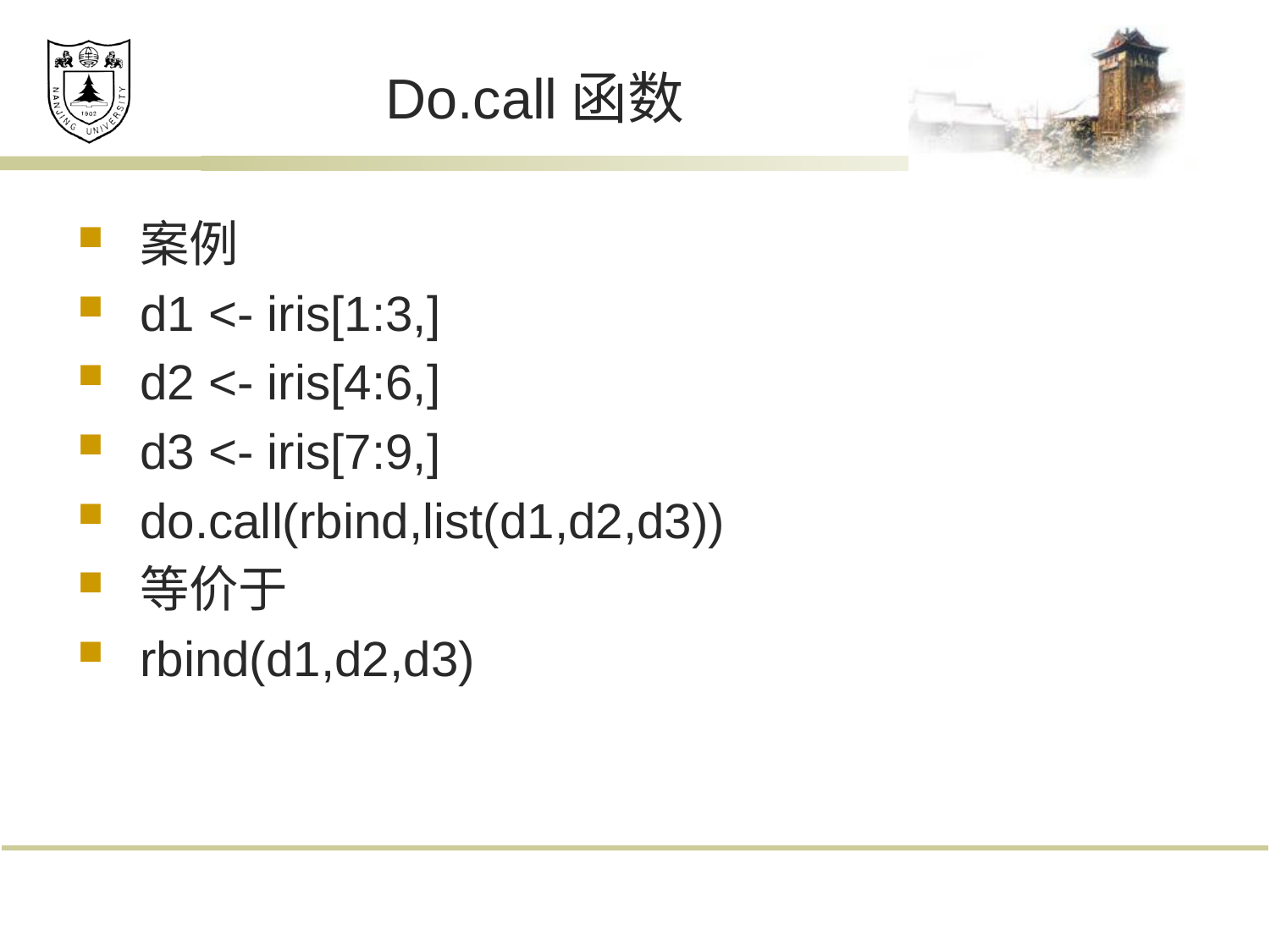

# Do.call函数
案例
d1 <- iris[1:3,]
d2 <- iris[4:6,]
d3 <- iris[7:9,]
do.call(rbind,list(d1,d2,d3))
等价于
rbind(d1,d2,d3)